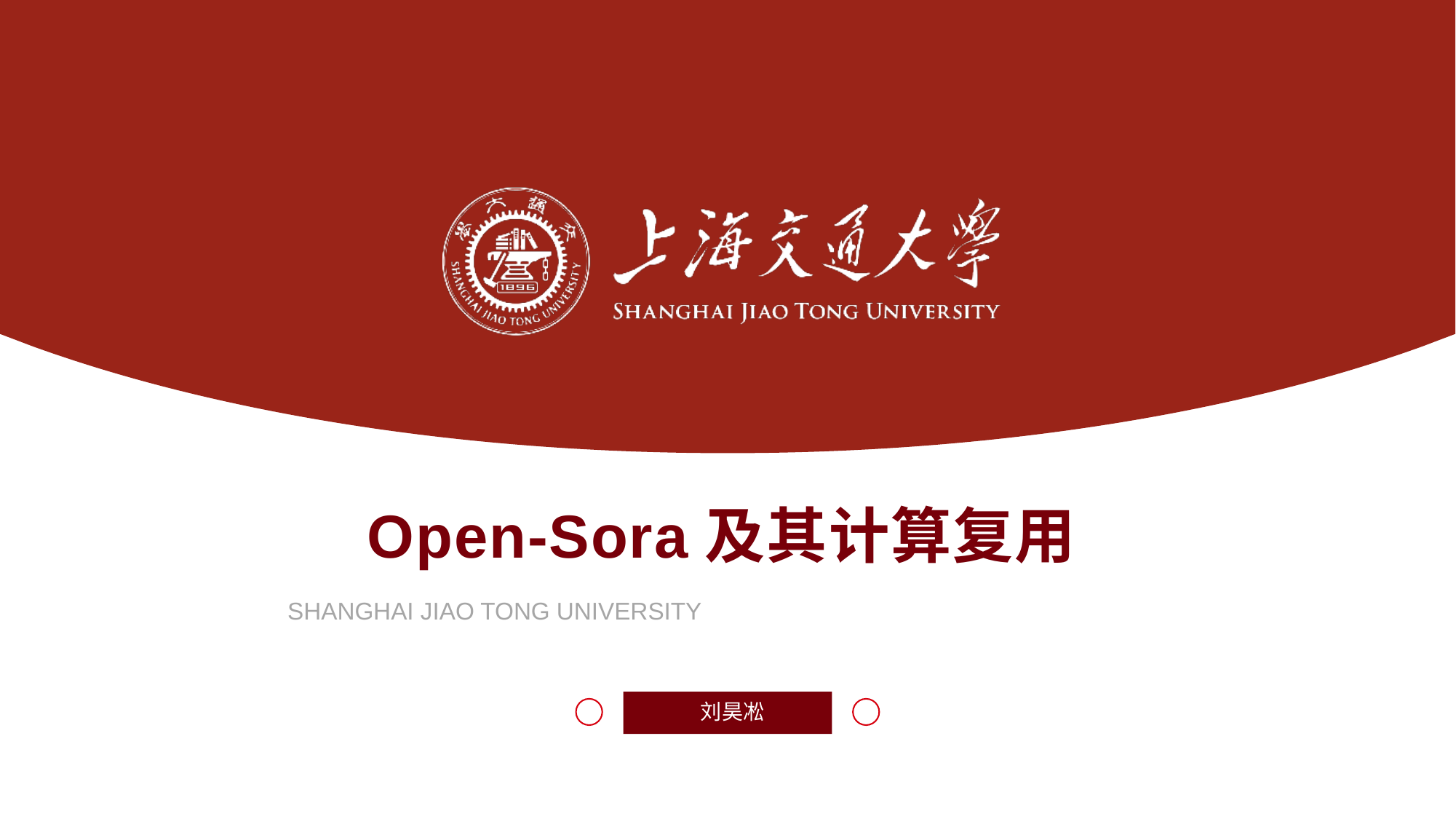

# Open-Sora及其计算复用
SHANGHAI JIAO TONG UNIVERSITY
 刘昊凇